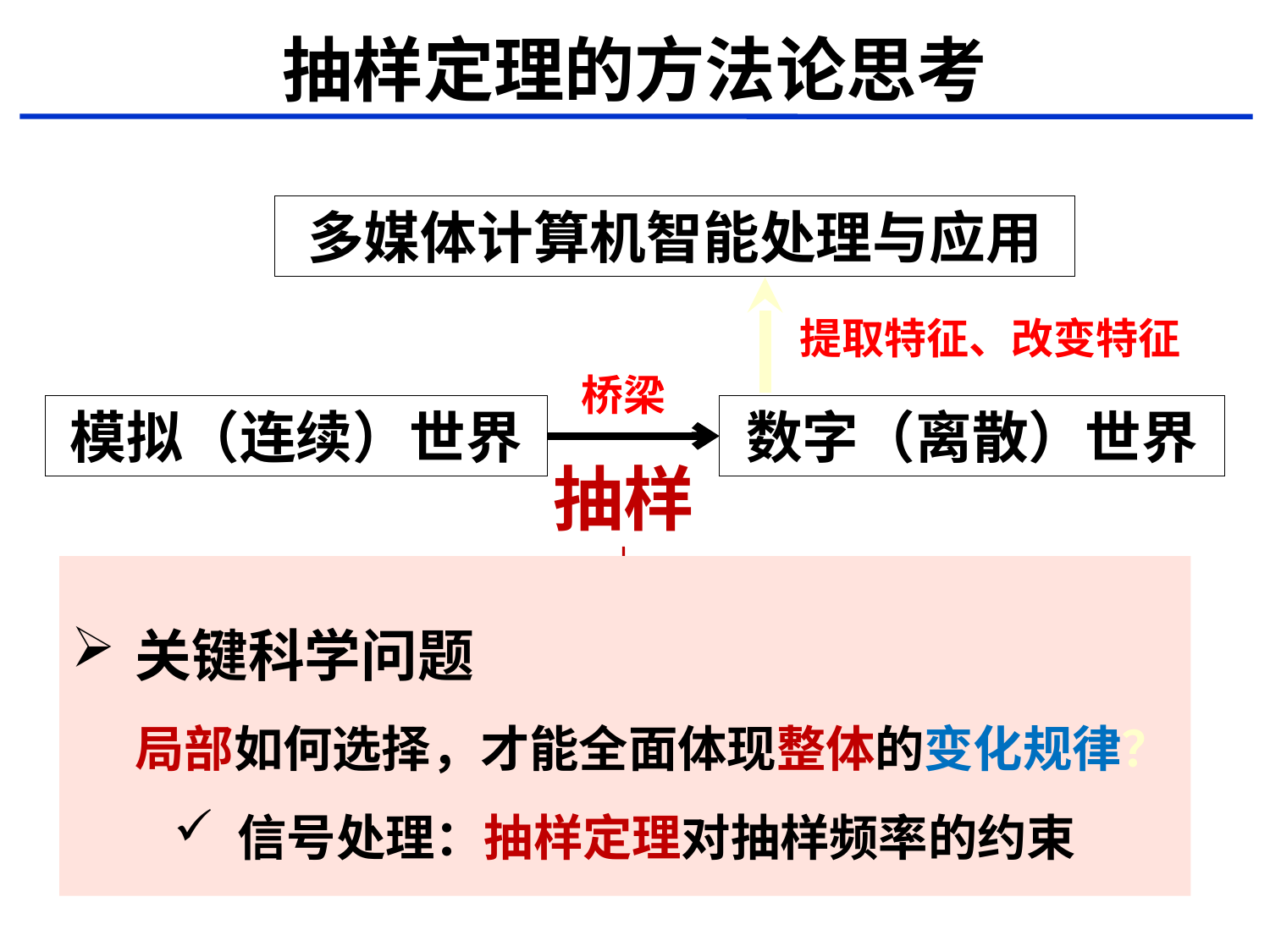

# 抽样定理的方法论思考
多媒体计算机智能处理与应用
提取特征、改变特征
桥梁
模拟（连续）世界
数字（离散）世界
抽样
关键科学问题
局部如何选择，才能全面体现整体的变化规律？
信号处理：抽样定理对抽样频率的约束
样本如何选择？
  以抽样定理为准则：对抽样频率的约束！